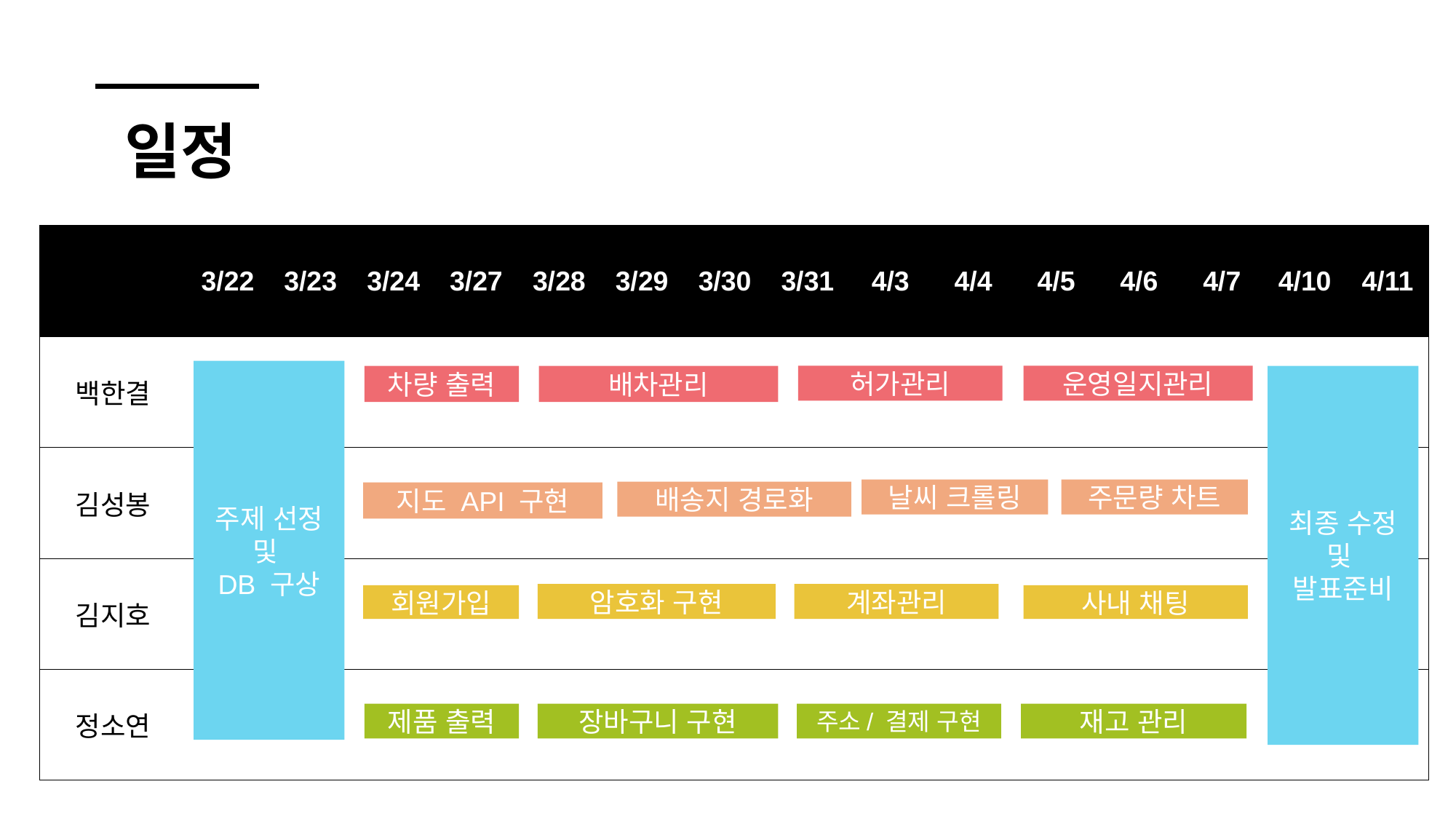

# 일정
|  | 3/22 | 3/23 | 3/24 | 3/27 | 3/28 | 3/29 | 3/30 | 3/31 | 4/3 | 4/4 | 4/5 | 4/6 | 4/7 | 4/10 | 4/11 |
| --- | --- | --- | --- | --- | --- | --- | --- | --- | --- | --- | --- | --- | --- | --- | --- |
| 백한결 |  |  |  |  |  |  |  |  |  |  |  |  |  |  |  |
| 김성봉 |  |  |  |  |  |  |  |  |  |  |  |  |  |  |  |
| 김지호 |  |  |  |  |  |  |  |  |  |  |  |  |  |  |  |
| 정소연 |  |  |  |  |  |  |  |  |  |  |  |  |  |  |  |
주제 선정 및
DB 구상
차량 출력
배차관리
허가관리
운영일지관리
최종 수정
및
발표준비
날씨 크롤링
주문량 차트
배송지 경로화
지도 API 구현
암호화 구현
계좌관리
회원가입
사내 채팅
제품 출력
장바구니 구현
주소/ 결제 구현
재고 관리